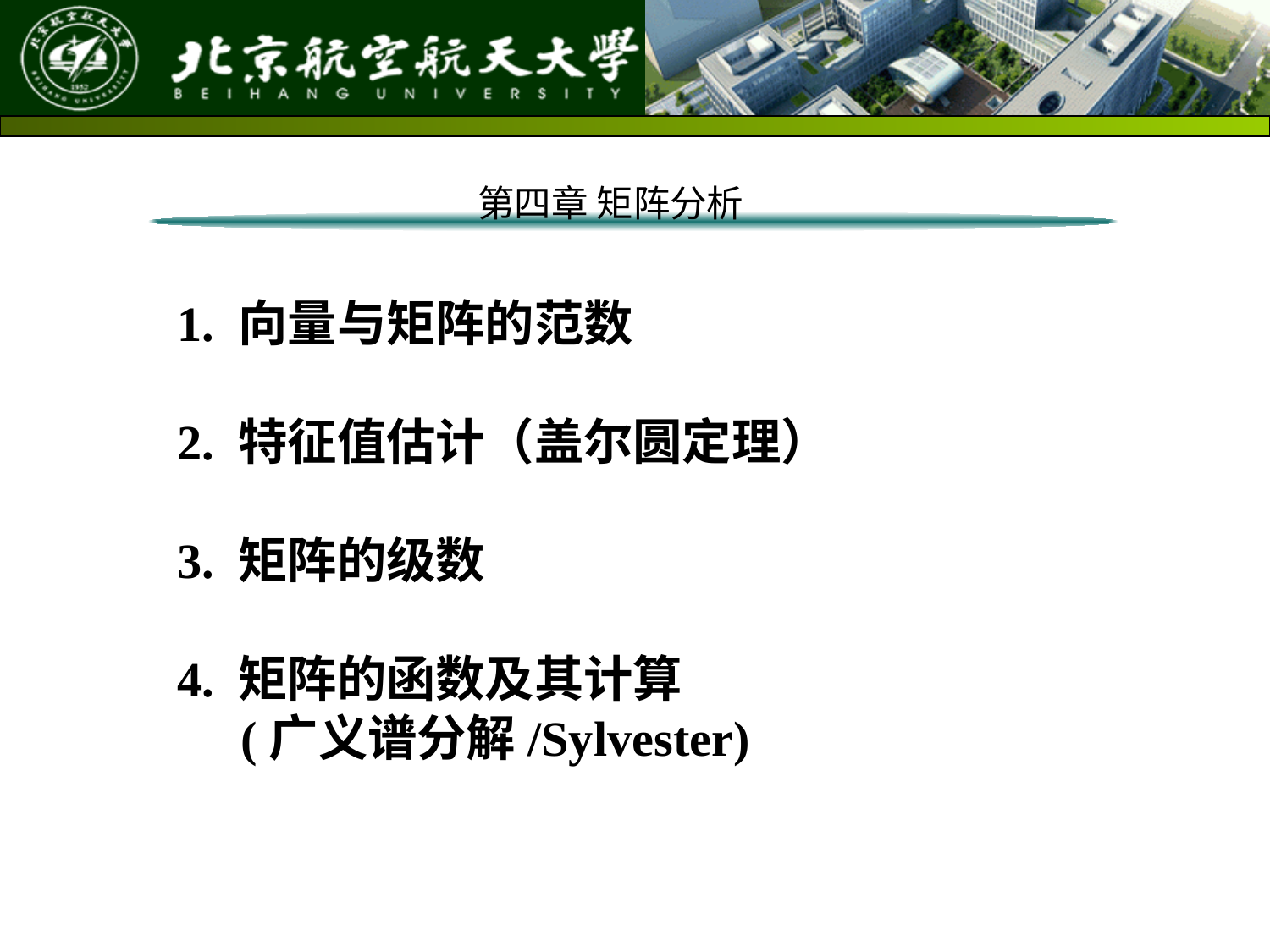

第四章 矩阵分析

1. 向量与矩阵的范数

2. 特征值估计（盖尔圆定理）

3. 矩阵的级数

4. 矩阵的函数及其计算 (广义谱分解/Sylvester)